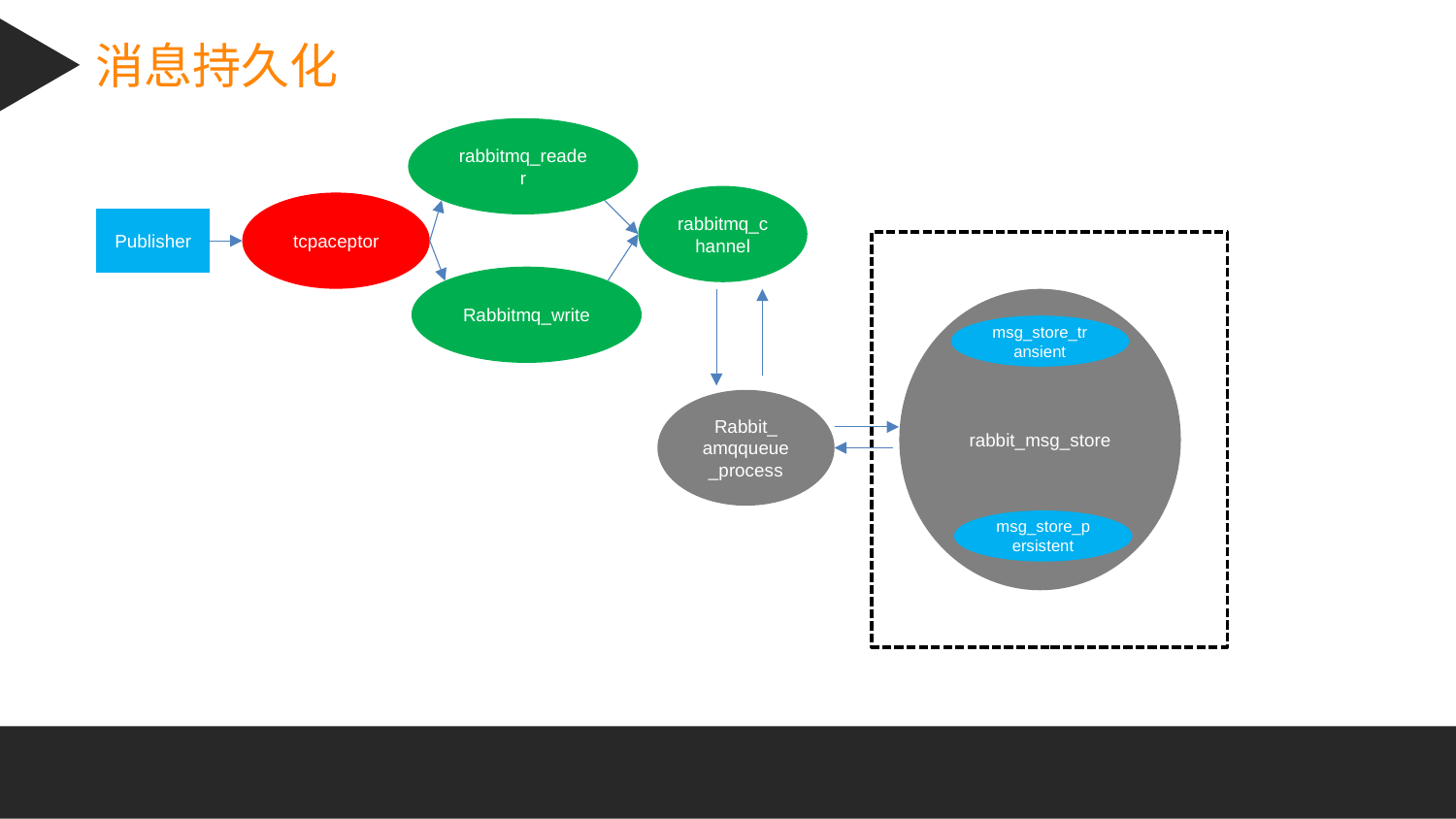

消息持久化
rabbitmq_reader
rabbitmq_channel
tcpaceptor
Publisher

Rabbitmq_write
rabbit_msg_store
msg_store_transient
Rabbit_
amqqueue_process
msg_store_persistent